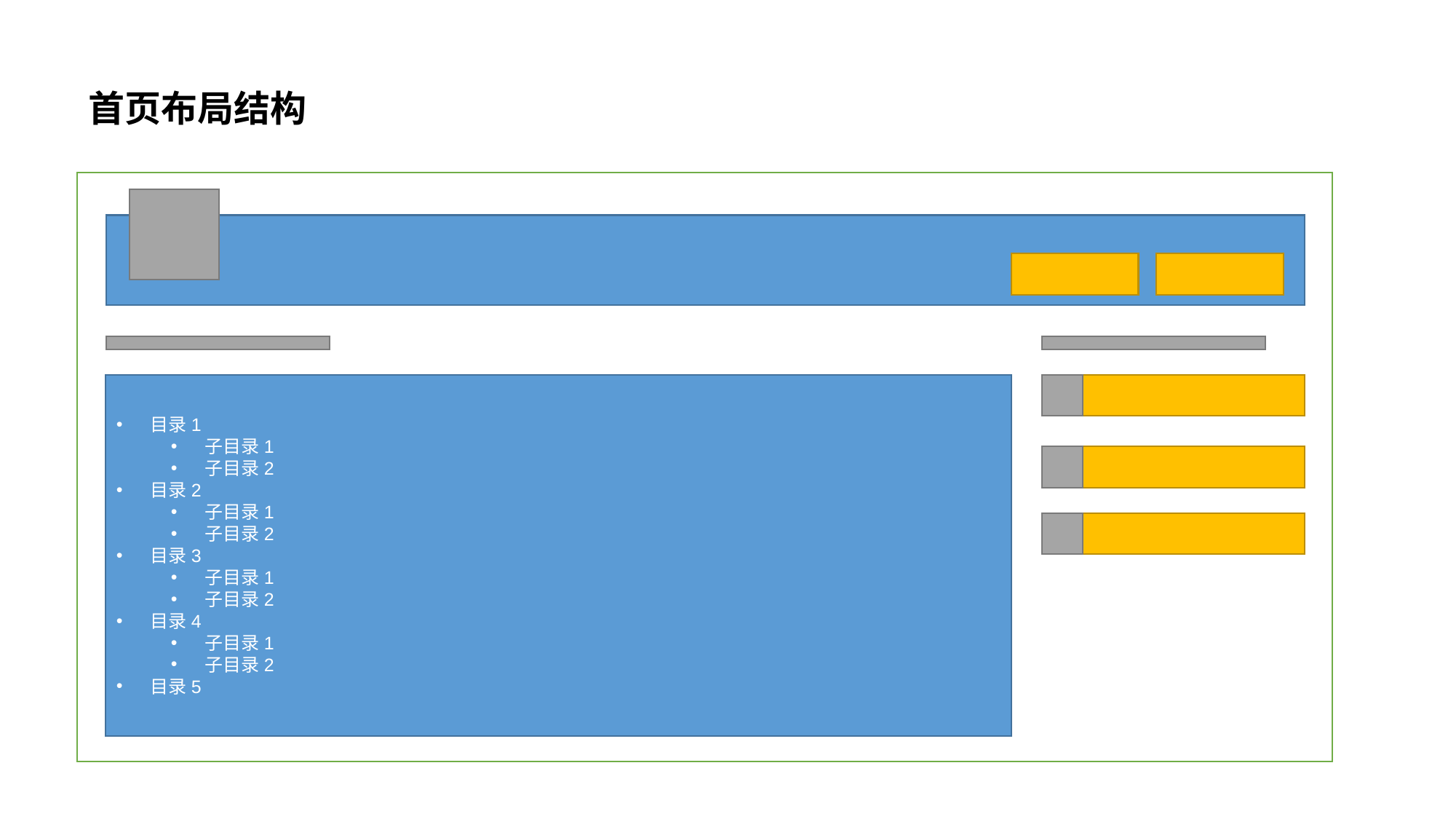

# 首页布局结构

目录1
子目录1
子目录2
目录2
子目录1
子目录2
目录3
子目录1
子目录2
目录4
子目录1
子目录2
目录5